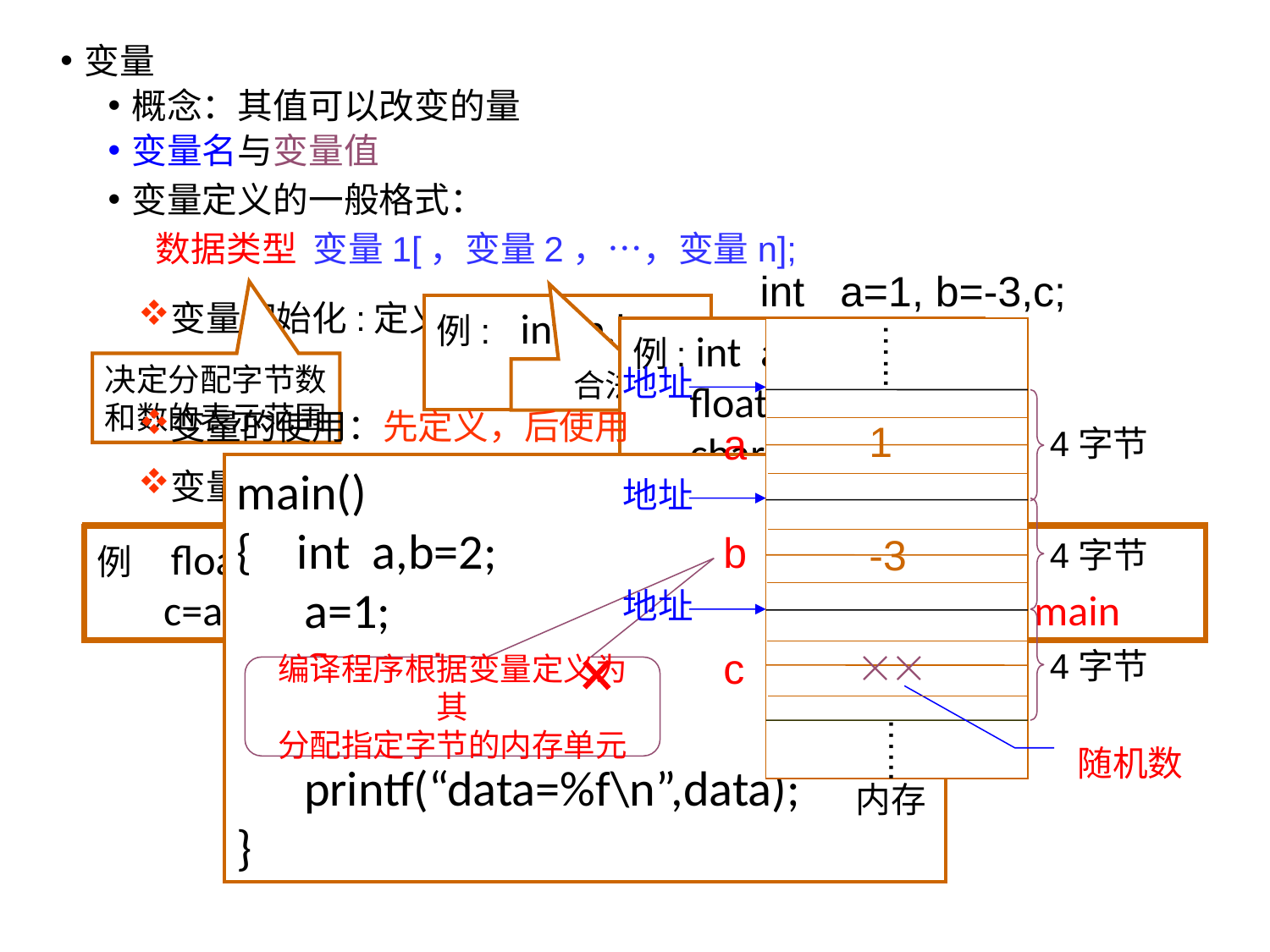

变量
概念：其值可以改变的量
变量名与变量值
变量定义的一般格式：
     数据类型  变量1[，变量2，…，变量n];
int   a=1, b=-3,c;
…...

地址

1
a
4字节

地址

b
-3
4字节

地址

××
c
4字节

…...

随机数
内存
编译程序根据变量定义为其
分配指定字节的内存单元
变量初始化:定义时赋初值
例:   int  a,b,c;
        float  data;
例: int  a=2,b,c=4;
      float  data=4.67;
      char  ch=‘A’;
      int  x=1,y=1,z=1;
      int  x=y=z=1;
决定分配字节数
和数的表示范围
合法标识符
变量的使用：先定义，后使用
main()
{    int  a,b=2;
      float  data;
      a=1;
     data=(a+b)*1.2;
     printf(“data=%f\n”,data);
}
变量定义

可执行语句

main()
{    int  a,b=2;
      a=1;
      float  data;
      data=(a+b)*1.2;
      printf(“data=%f\n”,data);
}
变量定义位置：一般放在函数开头
例  int   student;
      stadent=19;    //Undefined symbol ‘statent’ in function main
例   float  a,b,c;
       c=a%b;    //Illegal  use of floating point  in function main